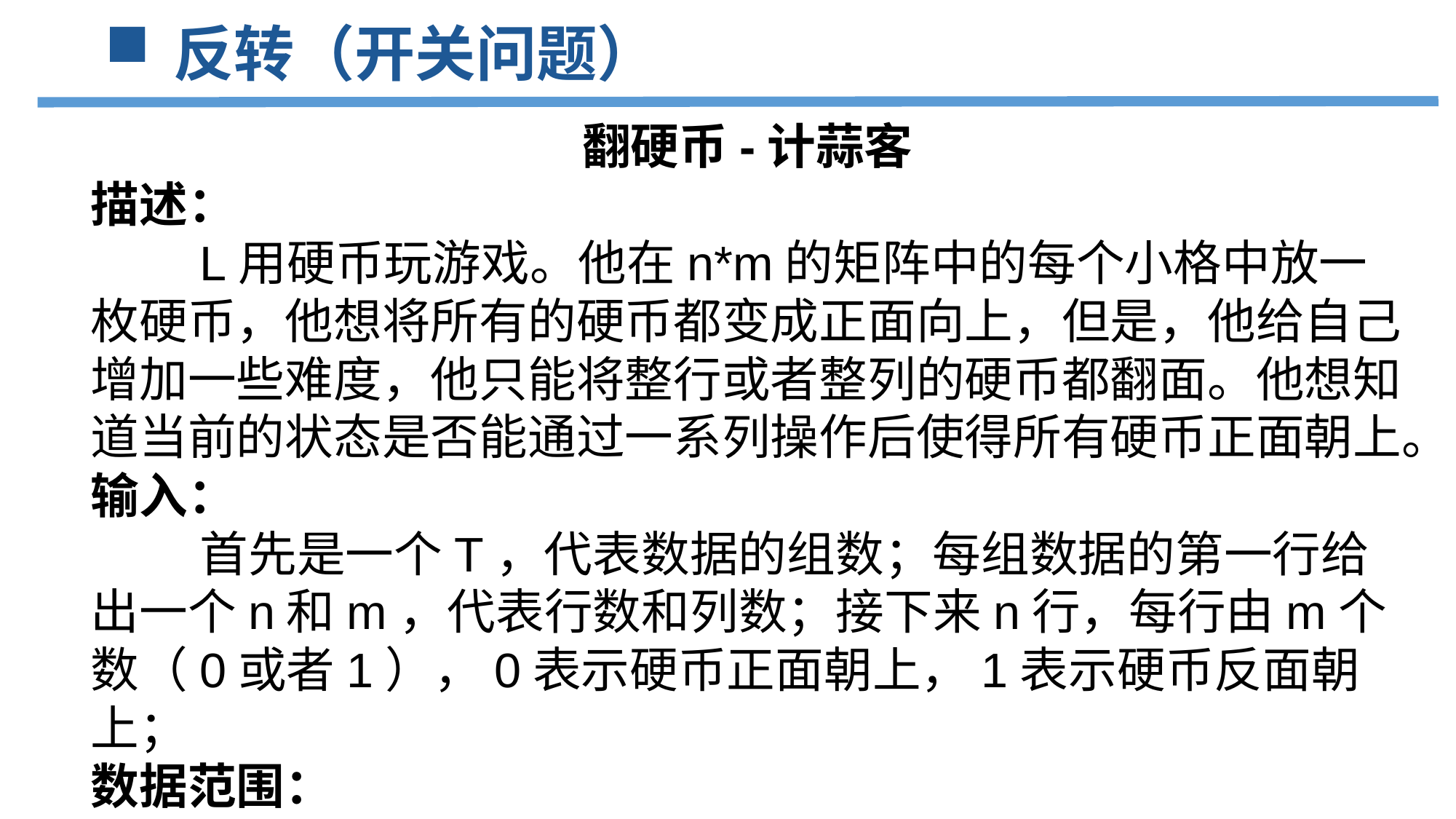

反转（开关问题）
翻硬币-计蒜客
描述：
	L用硬币玩游戏。他在n*m的矩阵中的每个小格中放一枚硬币，他想将所有的硬币都变成正面向上，但是，他给自己增加一些难度，他只能将整行或者整列的硬币都翻面。他想知道当前的状态是否能通过一系列操作后使得所有硬币正面朝上。
输入：
	首先是一个T，代表数据的组数；每组数据的第一行给出一个n和m，代表行数和列数；接下来n行，每行由m个数（0或者1），0表示硬币正面朝上，1表示硬币反面朝上；
数据范围：
	n>=1	m>=1	n*m<=1e6